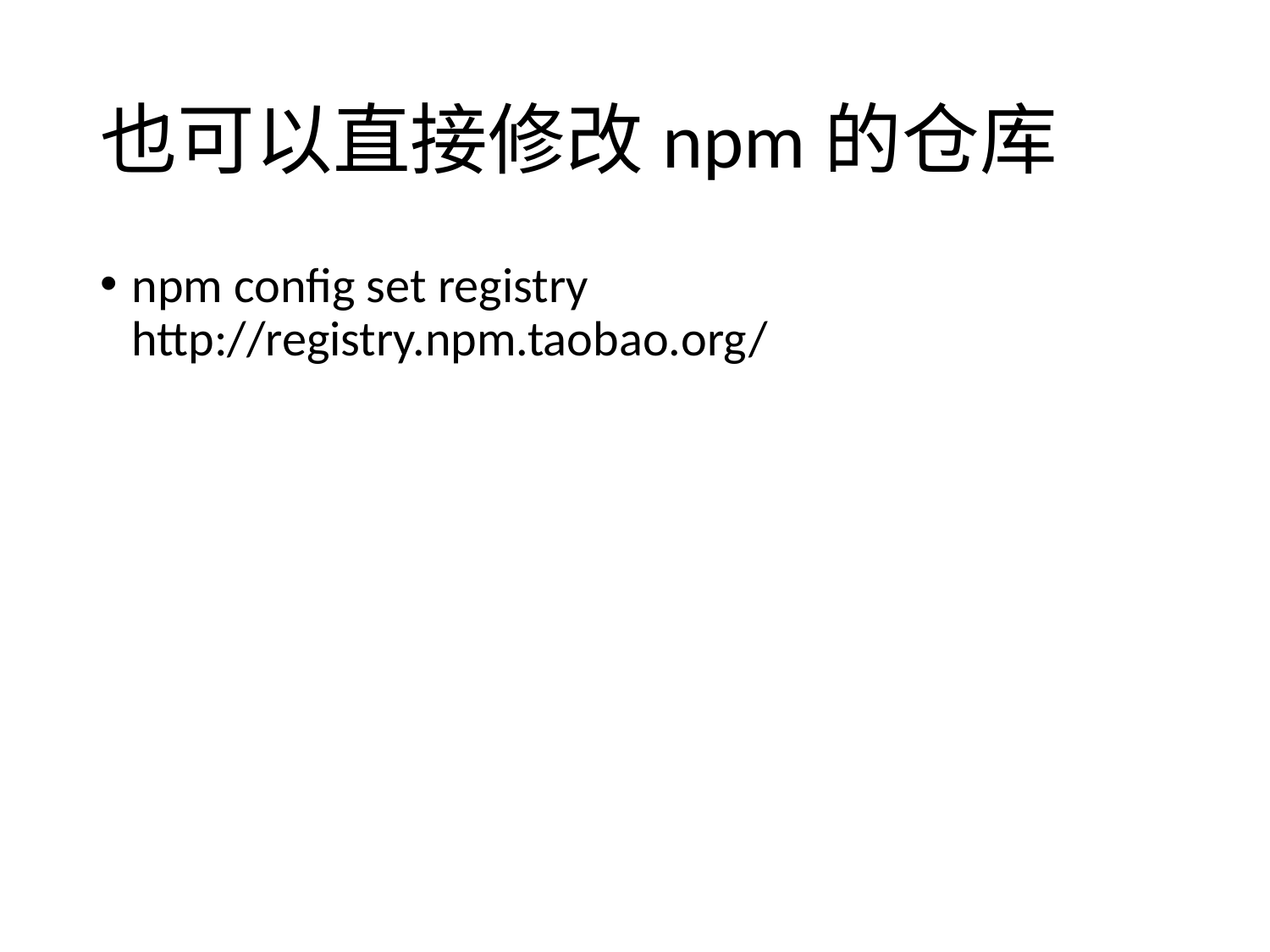

# 也可以直接修改npm的仓库
npm config set registry http://registry.npm.taobao.org/